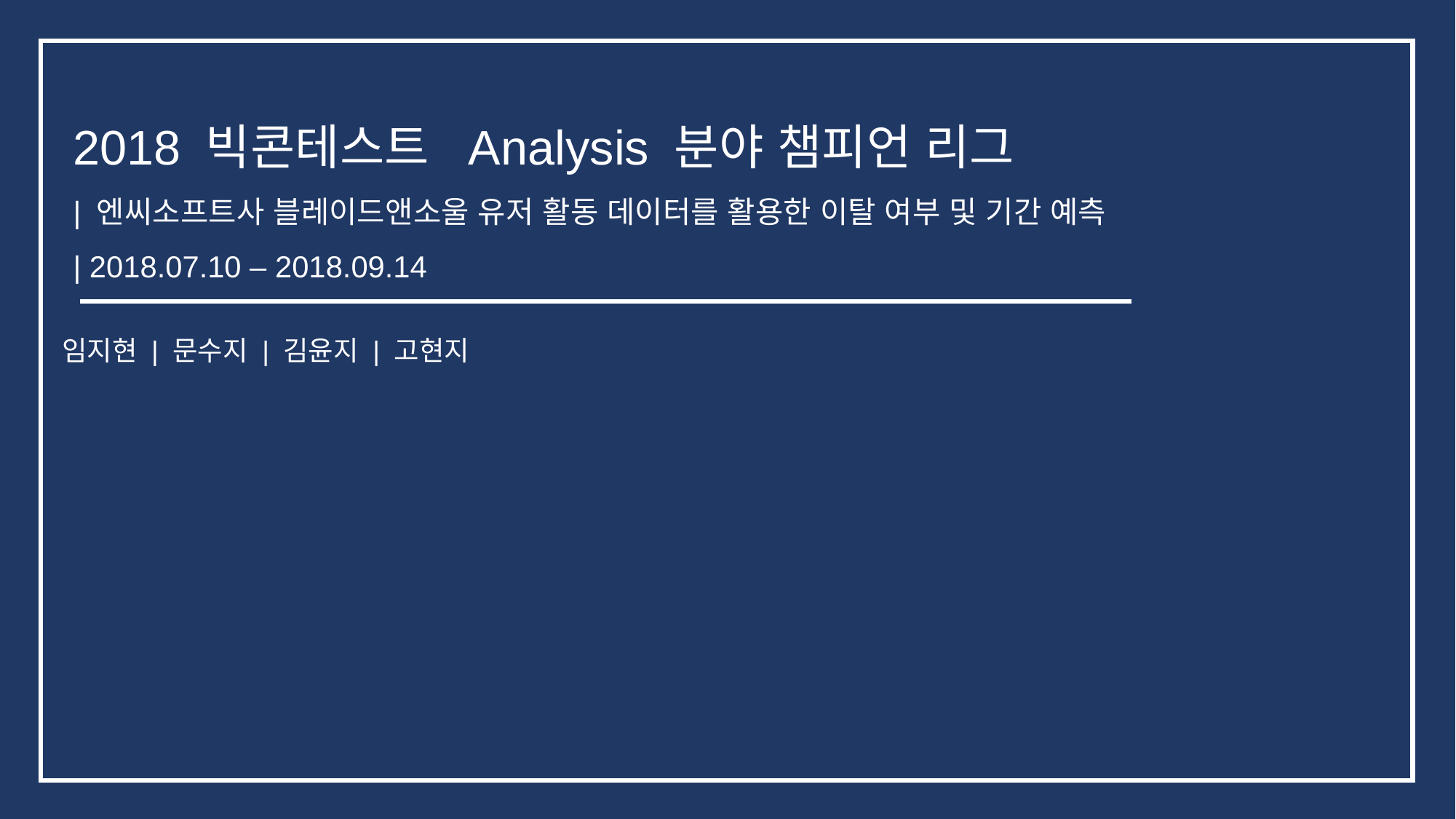

2018 빅콘테스트  Analysis 분야 챔피언 리그
| 엔씨소프트사 블레이드앤소울 유저 활동 데이터를 활용한 이탈 여부 및 기간 예측
| 2018.07.10 – 2018.09.14
임지현 | 문수지 | 김윤지 | 고현지